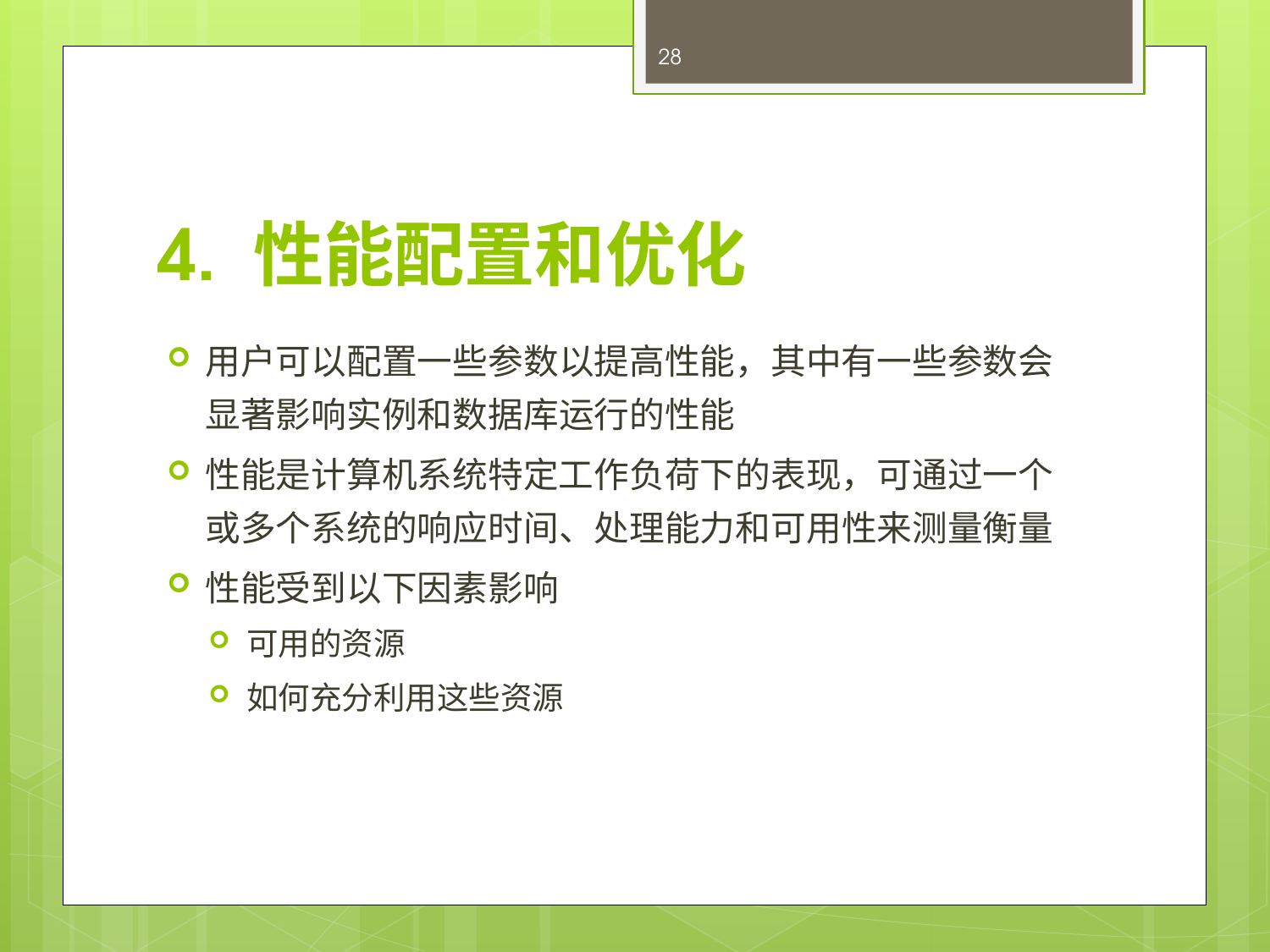

28
# 4. 性能配置和优化
用户可以配置一些参数以提高性能，其中有一些参数会显著影响实例和数据库运行的性能
性能是计算机系统特定工作负荷下的表现，可通过一个或多个系统的响应时间、处理能力和可用性来测量衡量
性能受到以下因素影响
可用的资源
如何充分利用这些资源